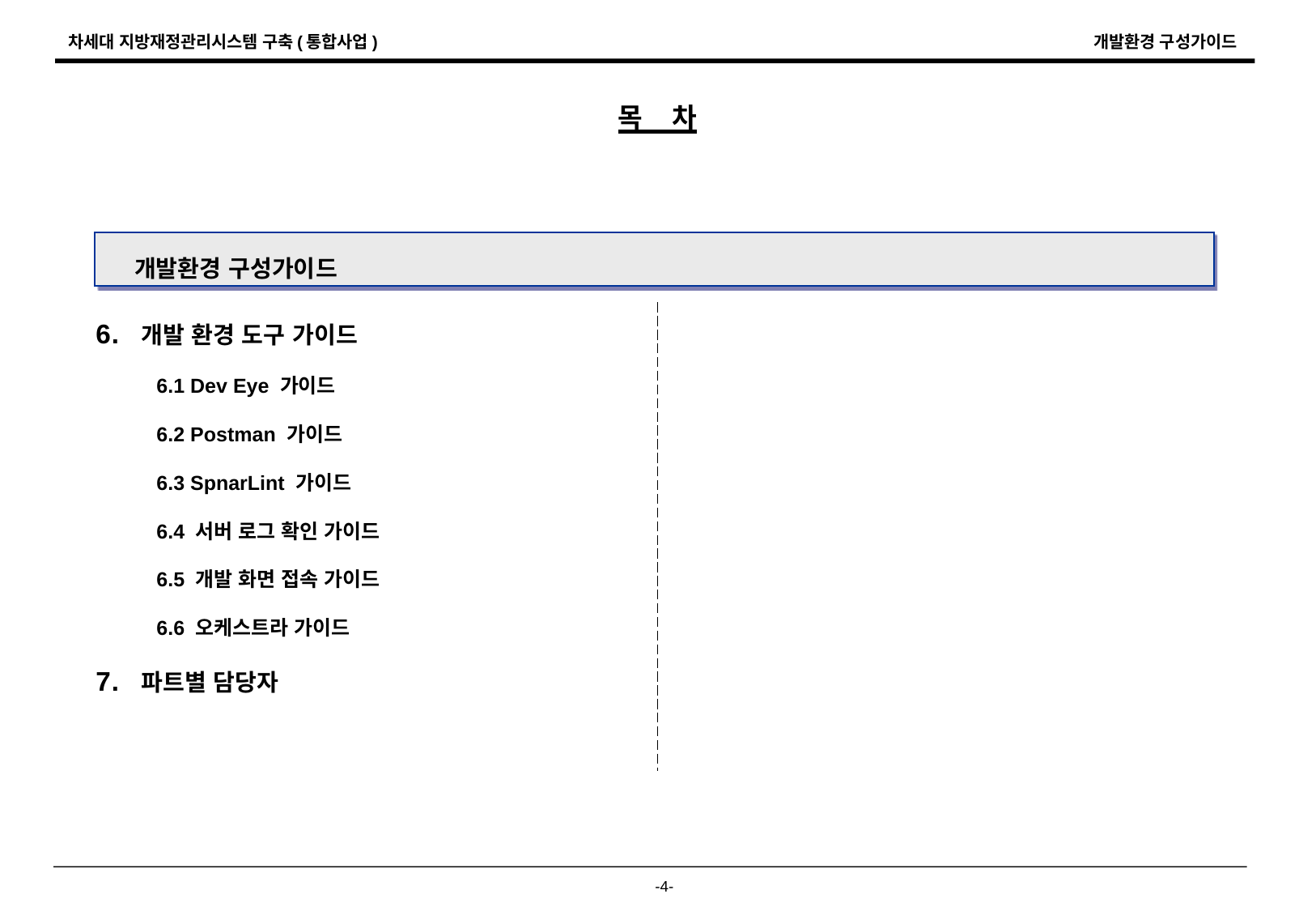

목    차
개발환경 구성가이드

개발 환경 도구 가이드
6.1 Dev Eye 가이드
6.2 Postman 가이드
6.3 SpnarLint 가이드
6.4 서버 로그 확인 가이드
6.5 개발 화면 접속 가이드
6.6 오케스트라 가이드
파트별 담당자